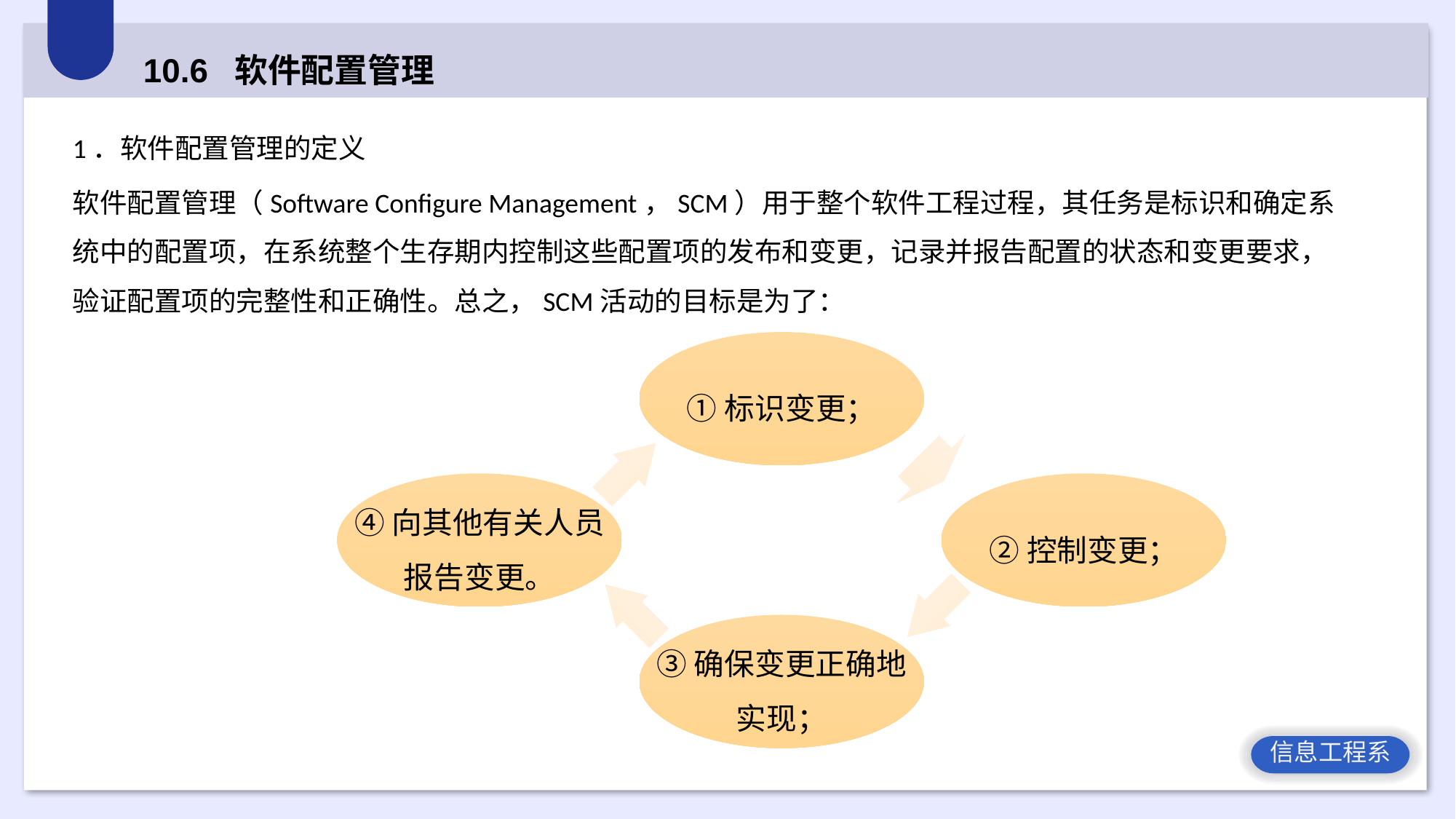

10.6  软件配置管理
1．软件配置管理的定义
软件配置管理（Software Configure Management，SCM）用于整个软件工程过程，其任务是标识和确定系统中的配置项，在系统整个生存期内控制这些配置项的发布和变更，记录并报告配置的状态和变更要求，验证配置项的完整性和正确性。总之，SCM活动的目标是为了：
①标识变更；

④向其他有关人员报告变更。
②控制变更；

③确保变更正确地实现；